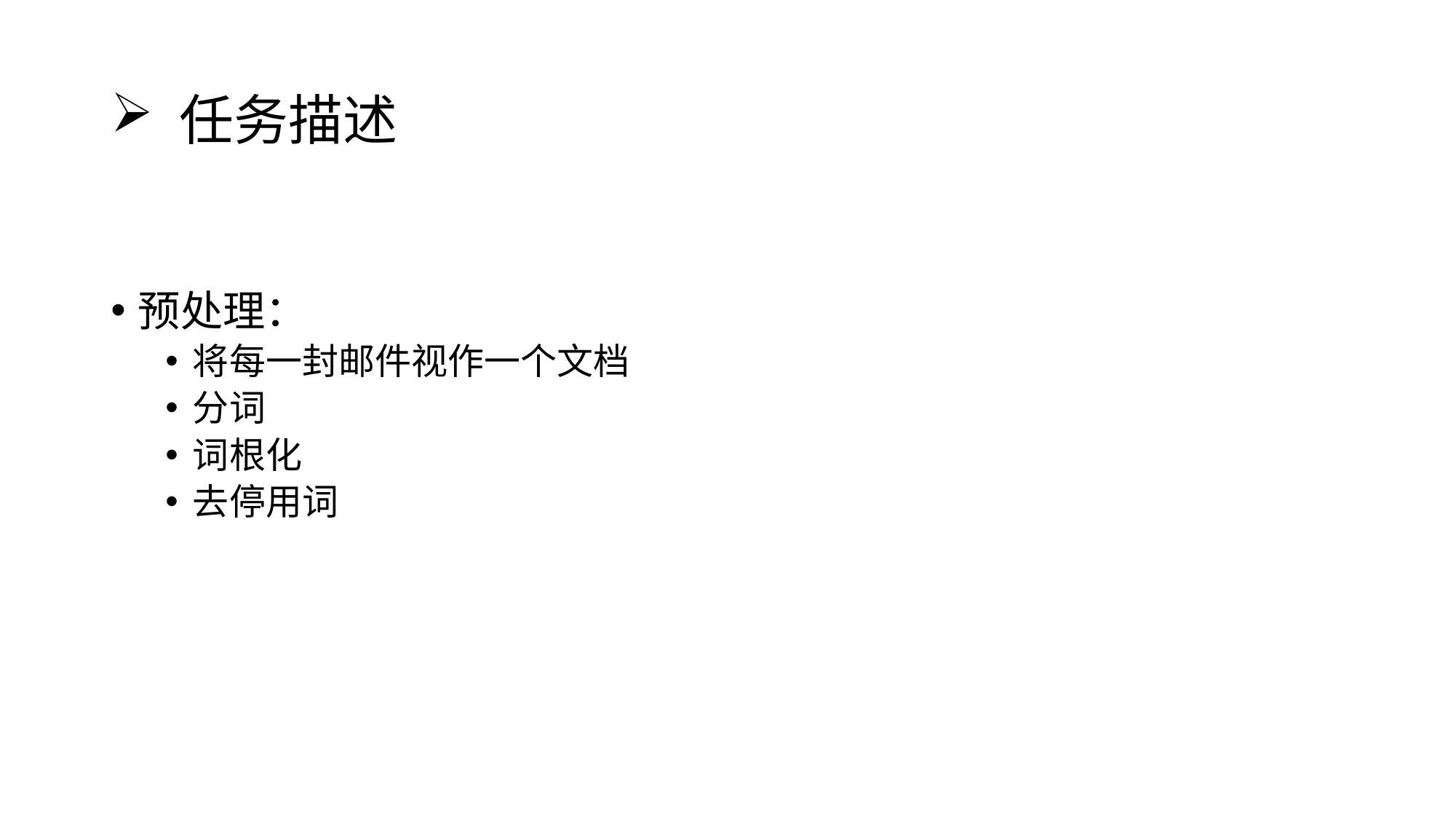

# 任务描述

预处理：
将每一封邮件视作一个文档
分词
词根化
去停用词